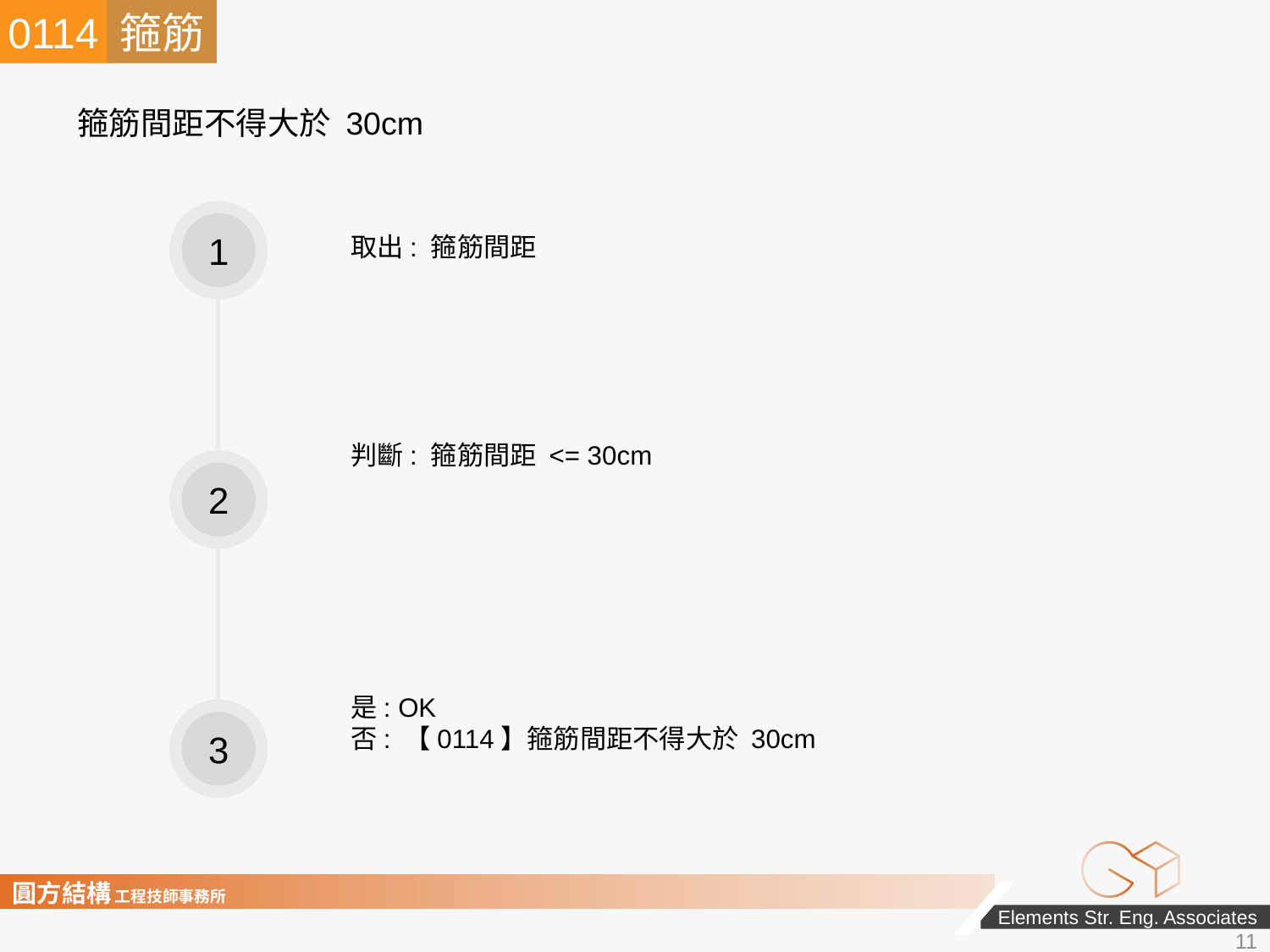

0114
箍筋
箍筋間距不得大於 30cm
1

取出: 箍筋間距
判斷: 箍筋間距 <= 30cm
2

是: OK
否: 【0114】箍筋間距不得大於 30cm
3

11